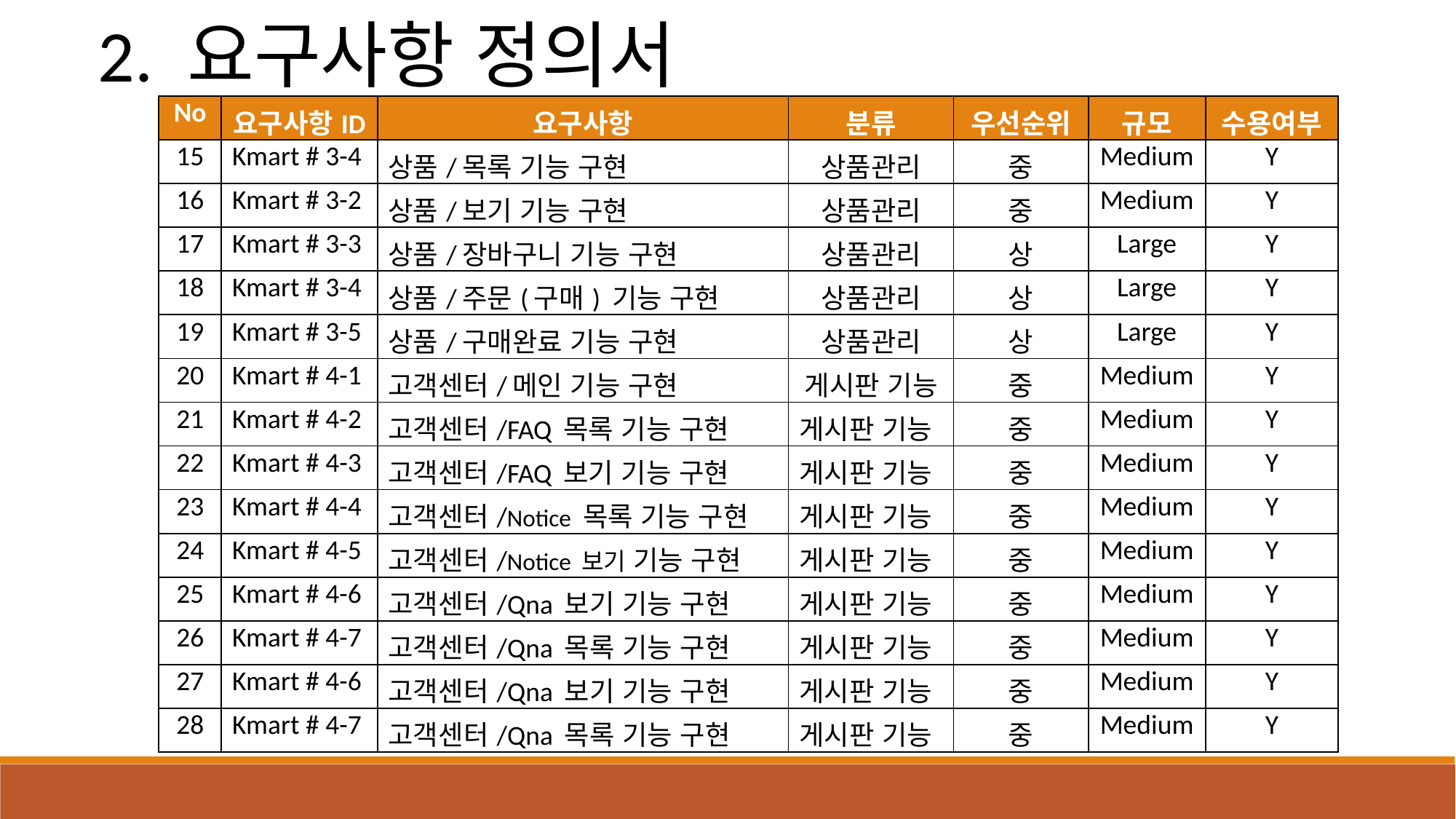

2. 요구사항 정의서
| No | 요구사항ID | 요구사항 | 분류 | 우선순위 | 규모 | 수용여부 |
| --- | --- | --- | --- | --- | --- | --- |
| 15 | Kmart # 3-4 | 상품/목록 기능 구현 | 상품관리 | 중 | Medium | Y |
| 16 | Kmart # 3-2 | 상품/보기 기능 구현 | 상품관리 | 중 | Medium | Y |
| 17 | Kmart # 3-3 | 상품/장바구니 기능 구현 | 상품관리 | 상 | Large | Y |
| 18 | Kmart # 3-4 | 상품/주문(구매) 기능 구현 | 상품관리 | 상 | Large | Y |
| 19 | Kmart # 3-5 | 상품/구매완료 기능 구현 | 상품관리 | 상 | Large | Y |
| 20 | Kmart # 4-1 | 고객센터/메인 기능 구현 | 게시판 기능 | 중 | Medium | Y |
| 21 | Kmart # 4-2 | 고객센터/FAQ 목록 기능 구현 | 게시판 기능 | 중 | Medium | Y |
| 22 | Kmart # 4-3 | 고객센터/FAQ 보기 기능 구현 | 게시판 기능 | 중 | Medium | Y |
| 23 | Kmart # 4-4 | 고객센터/Notice 목록 기능 구현 | 게시판 기능 | 중 | Medium | Y |
| 24 | Kmart # 4-5 | 고객센터/Notice 보기 기능 구현 | 게시판 기능 | 중 | Medium | Y |
| 25 | Kmart # 4-6 | 고객센터/Qna 보기 기능 구현 | 게시판 기능 | 중 | Medium | Y |
| 26 | Kmart # 4-7 | 고객센터/Qna 목록 기능 구현 | 게시판 기능 | 중 | Medium | Y |
| 27 | Kmart # 4-6 | 고객센터/Qna 보기 기능 구현 | 게시판 기능 | 중 | Medium | Y |
| 28 | Kmart # 4-7 | 고객센터/Qna 목록 기능 구현 | 게시판 기능 | 중 | Medium | Y |